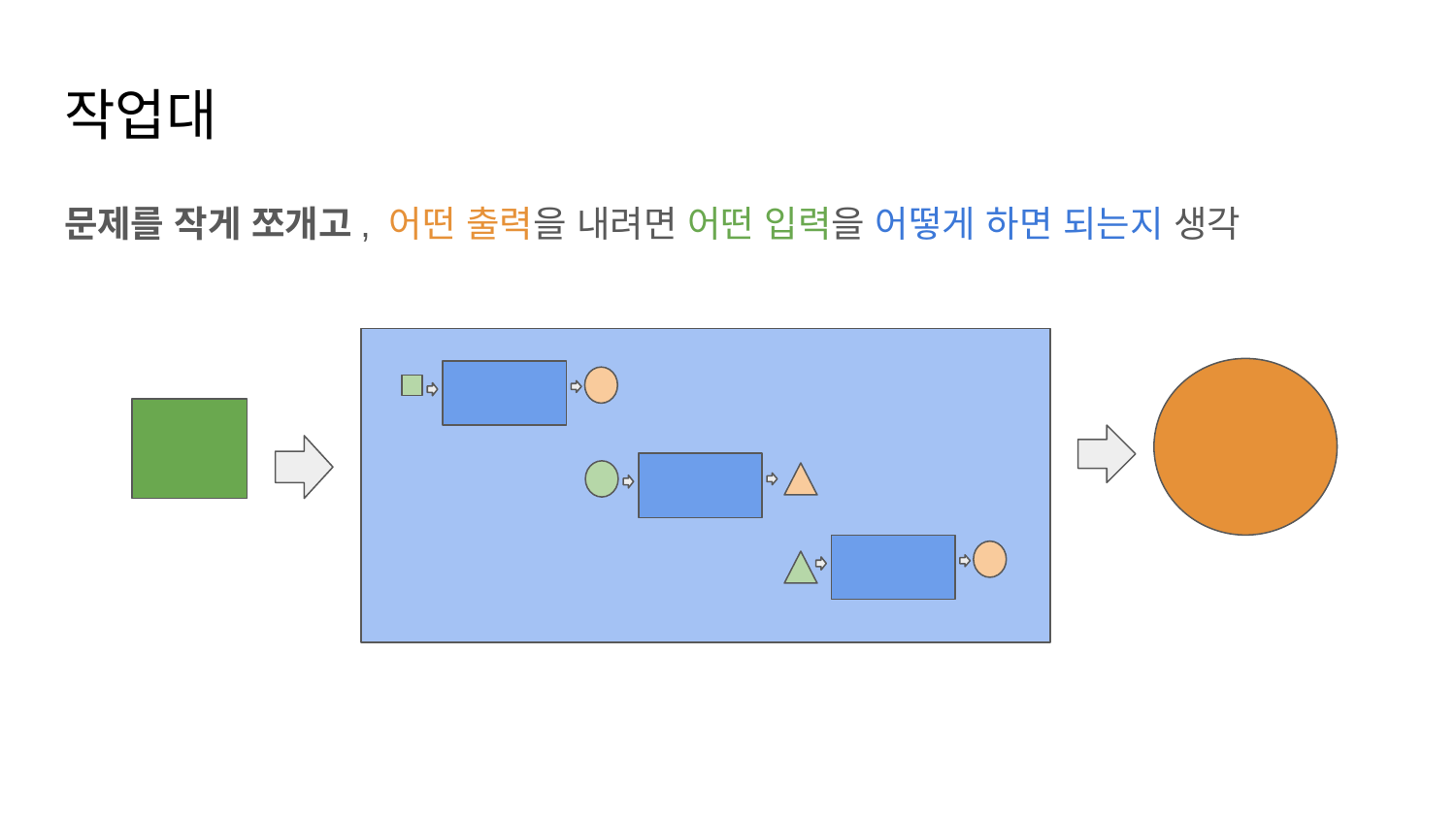

# 작업대
문제를 작게 쪼개고, 어떤 출력을 내려면 어떤 입력을 어떻게 하면 되는지 생각